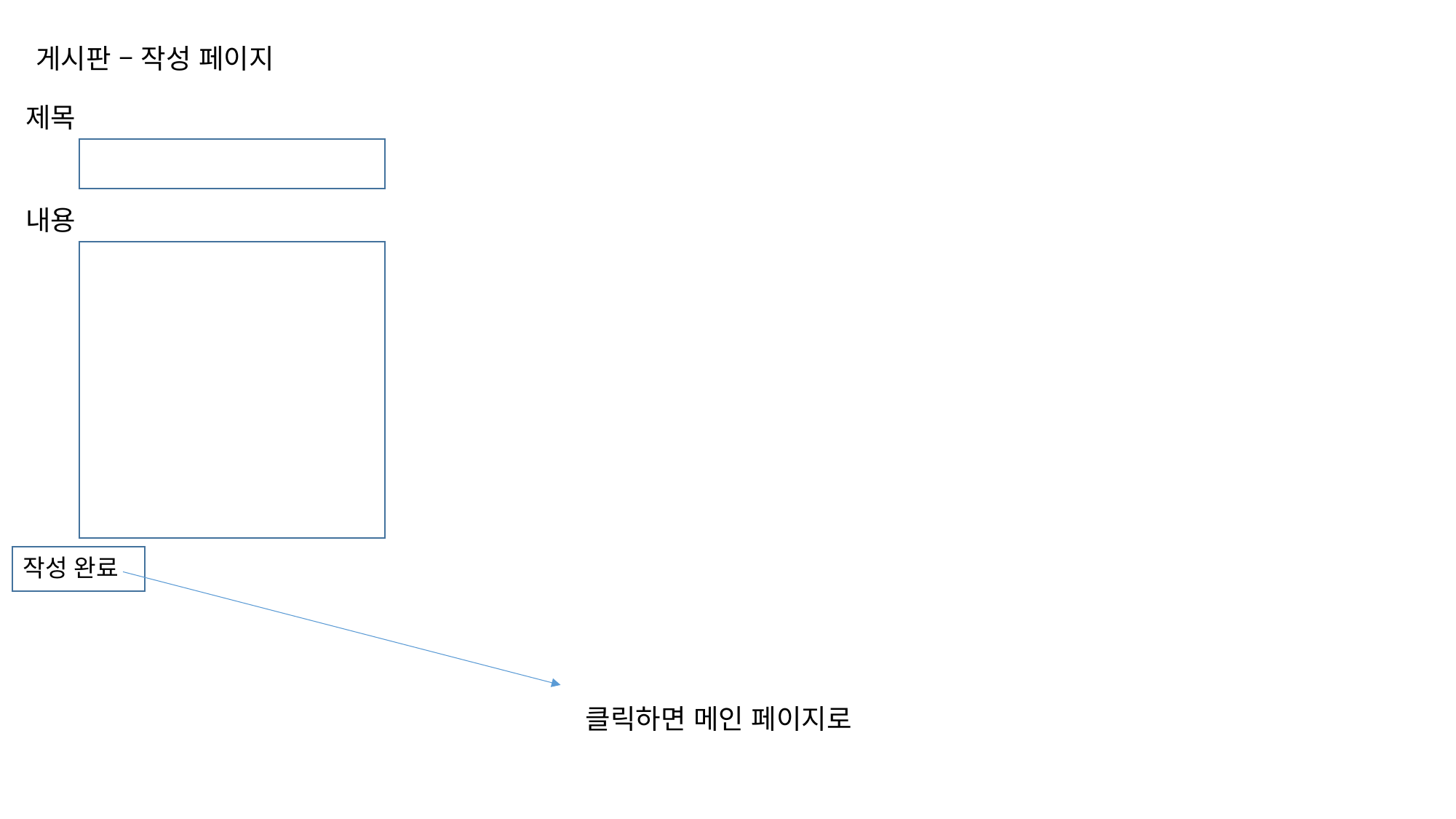

게시판 – 작성 페이지
제목

내용

작성 완료

클릭하면 메인 페이지로